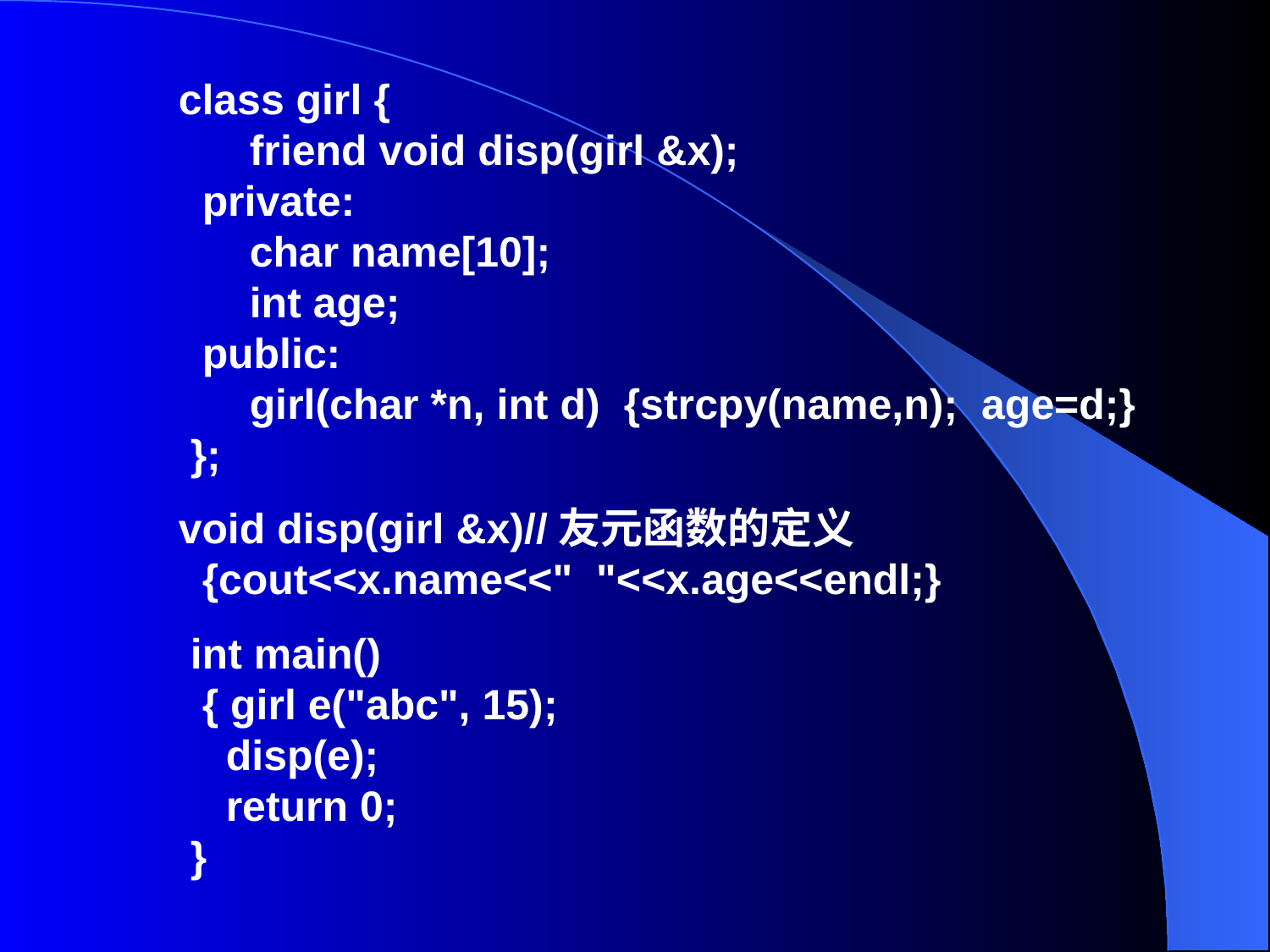

class girl {
      friend void disp(girl &x);
  private:
      char name[10];
      int age;
  public:
      girl(char *n, int d)  {strcpy(name,n);  age=d;}
 };
void disp(girl &x)//友元函数的定义
  {cout<<x.name<<"  "<<x.age<<endl;}
 int main()
  { girl e("abc", 15);
    disp(e);
    return 0;
 }